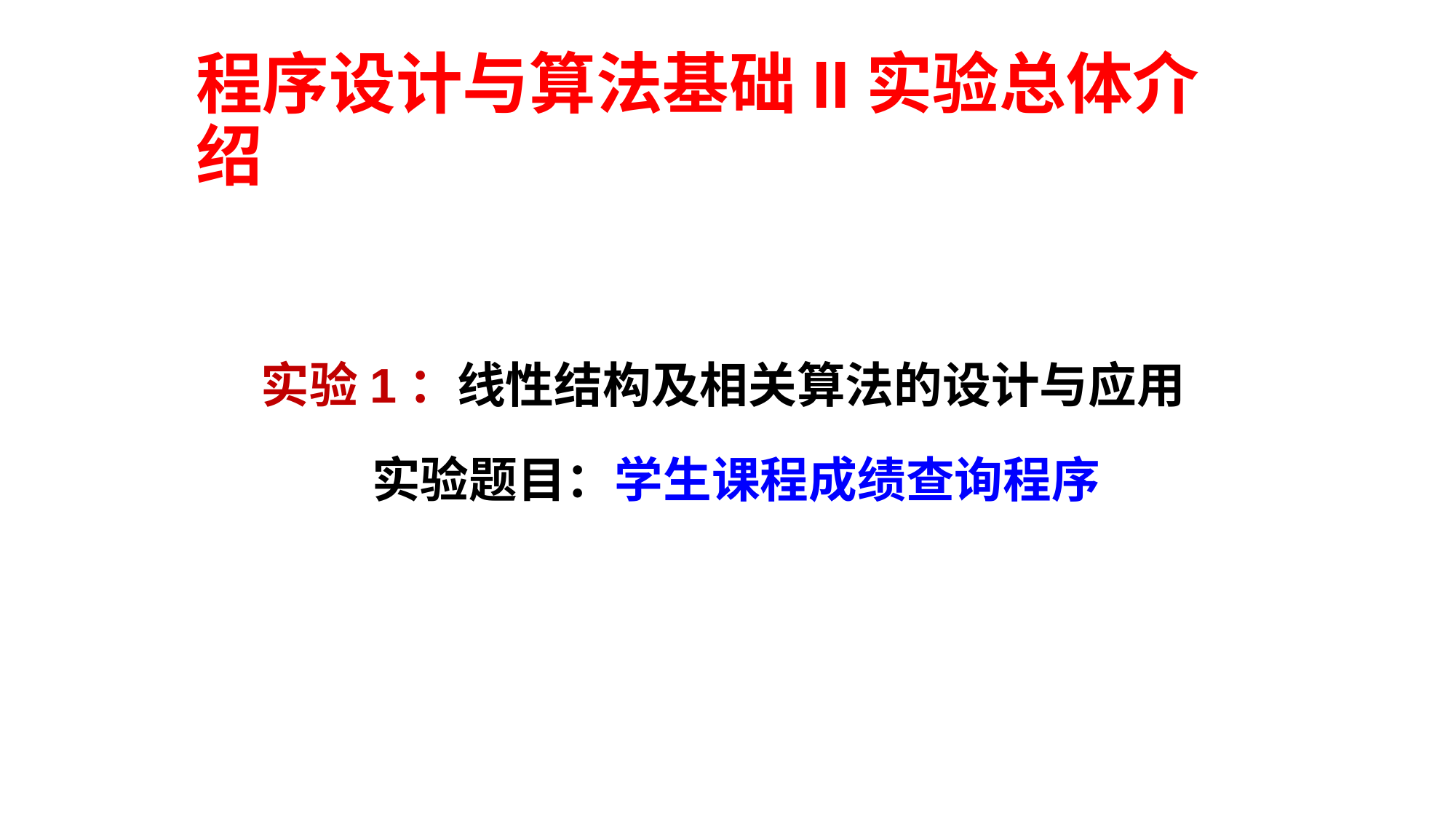

# 程序设计与算法基础II实验总体介绍
实验1：线性结构及相关算法的设计与应用
    实验题目：学生课程成绩查询程序